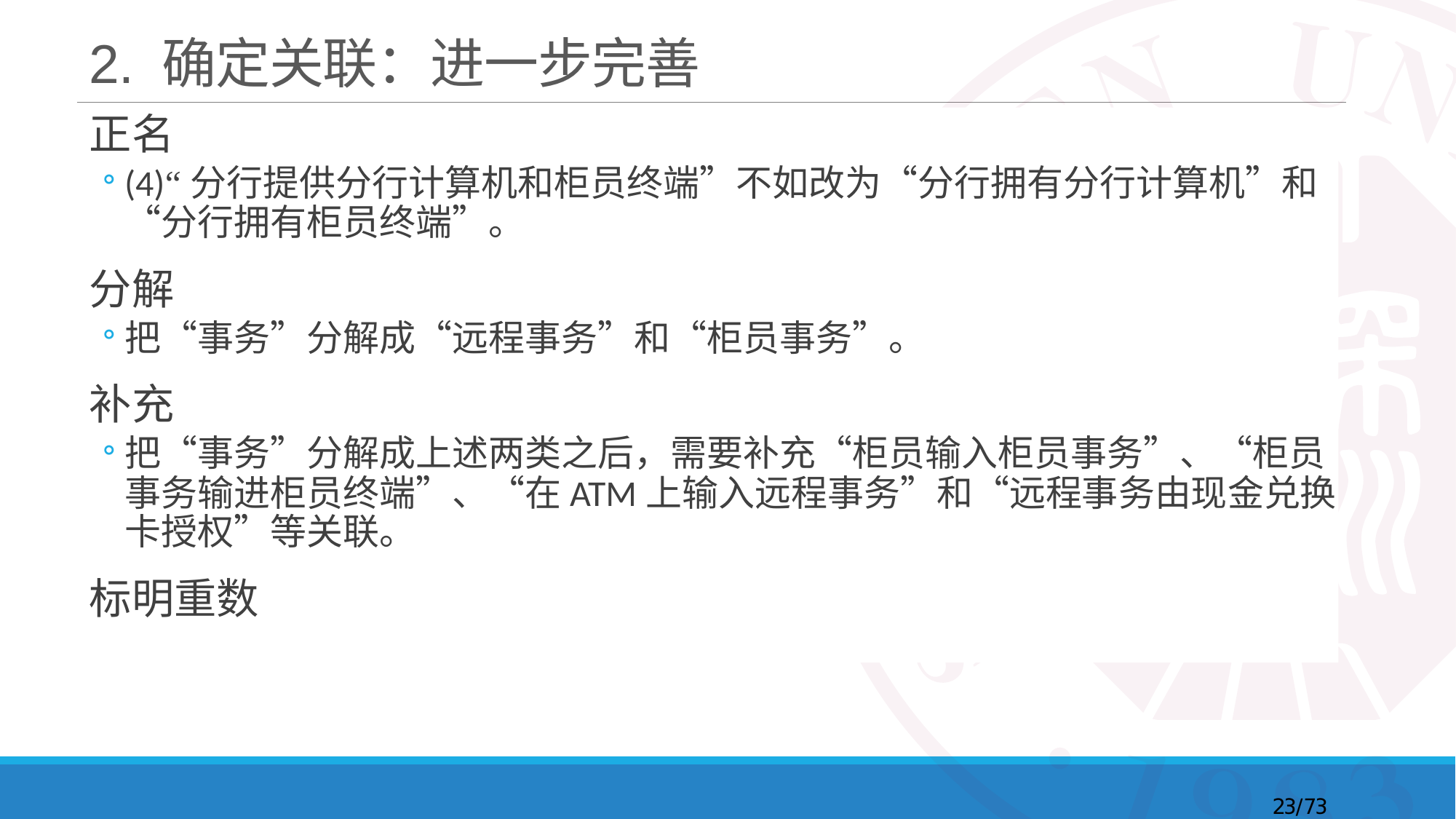

# 2. 确定关联：进一步完善
正名
(4)“分行提供分行计算机和柜员终端”不如改为“分行拥有分行计算机”和“分行拥有柜员终端”。
分解
把“事务”分解成“远程事务”和“柜员事务”。
补充
把“事务”分解成上述两类之后，需要补充“柜员输入柜员事务”、“柜员事务输进柜员终端”、“在ATM上输入远程事务”和“远程事务由现金兑换卡授权”等关联。
标明重数

23/73